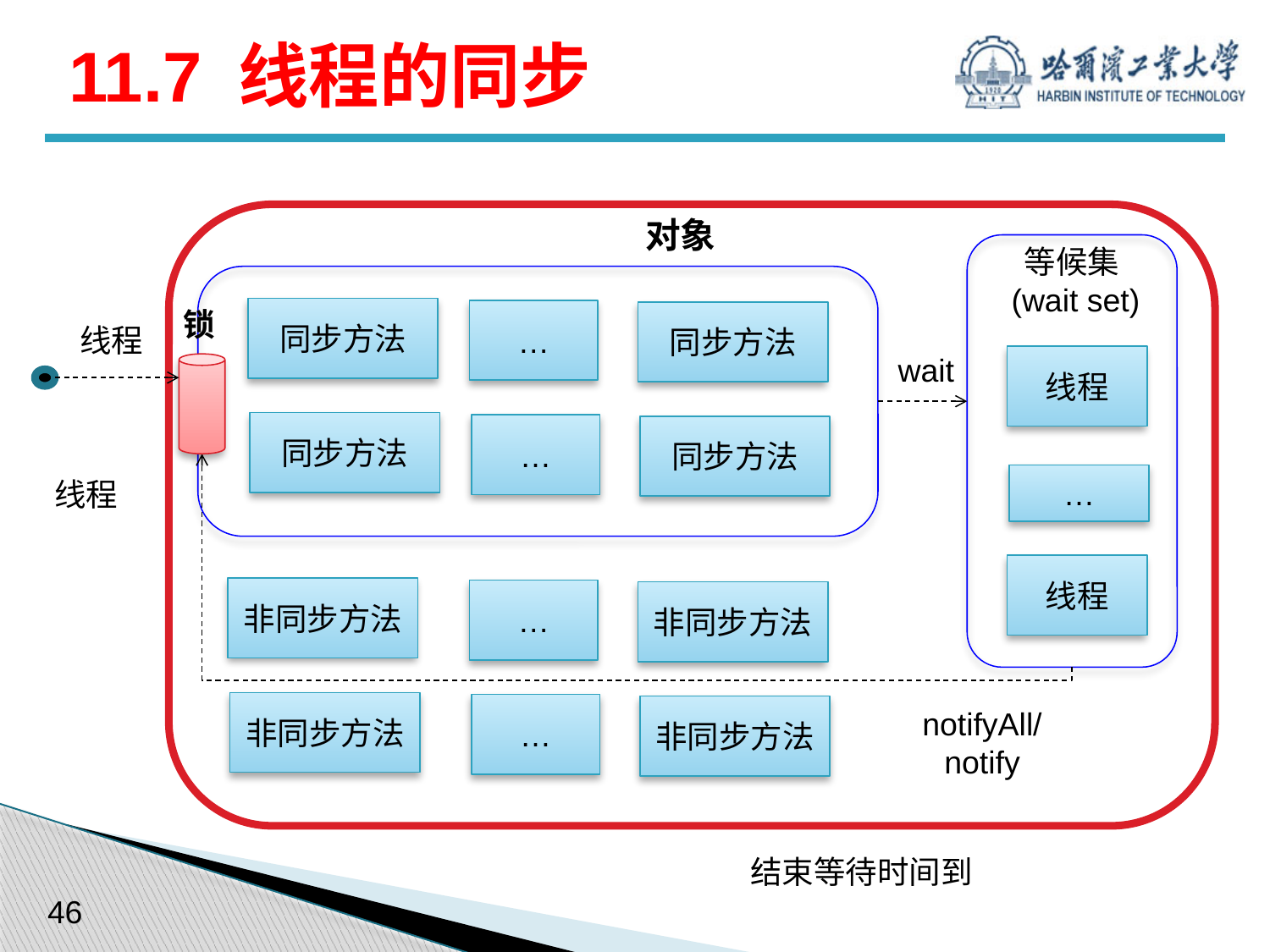

# 11.7 线程的同步

对象

等候集(wait set)

同步方法
锁
…
同步方法
线程
wait
线程

同步方法
…
同步方法
…
线程
线程
非同步方法
…
非同步方法
非同步方法
…
非同步方法
notifyAll/notify
结束等待时间到